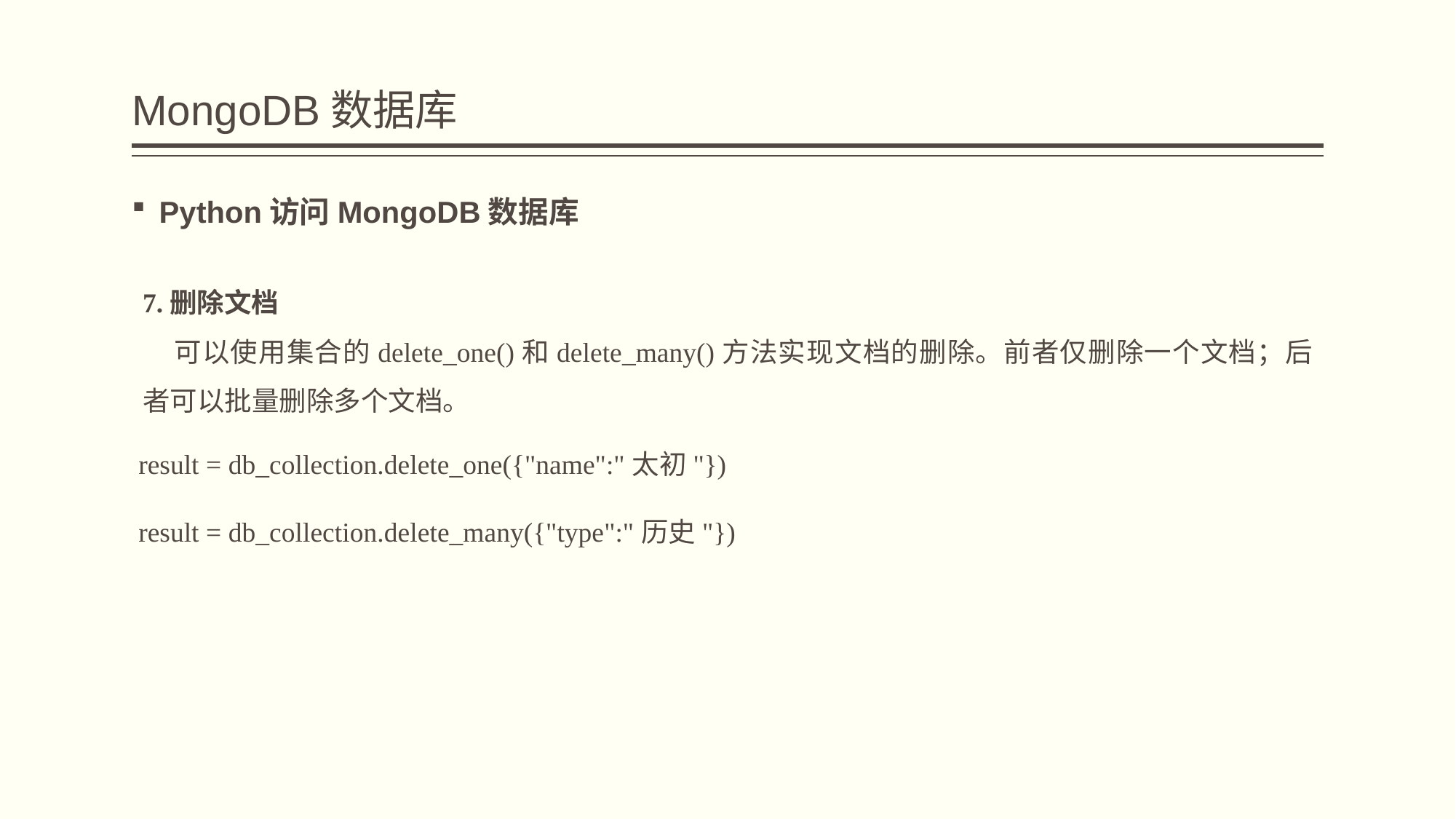

# MongoDB数据库
Python访问MongoDB数据库
7.删除文档
可以使用集合的delete_one()和delete_many()方法实现文档的删除。前者仅删除一个文档；后者可以批量删除多个文档。
result = db_collection.delete_one({"name":"太初"})
result = db_collection.delete_many({"type":"历史"})